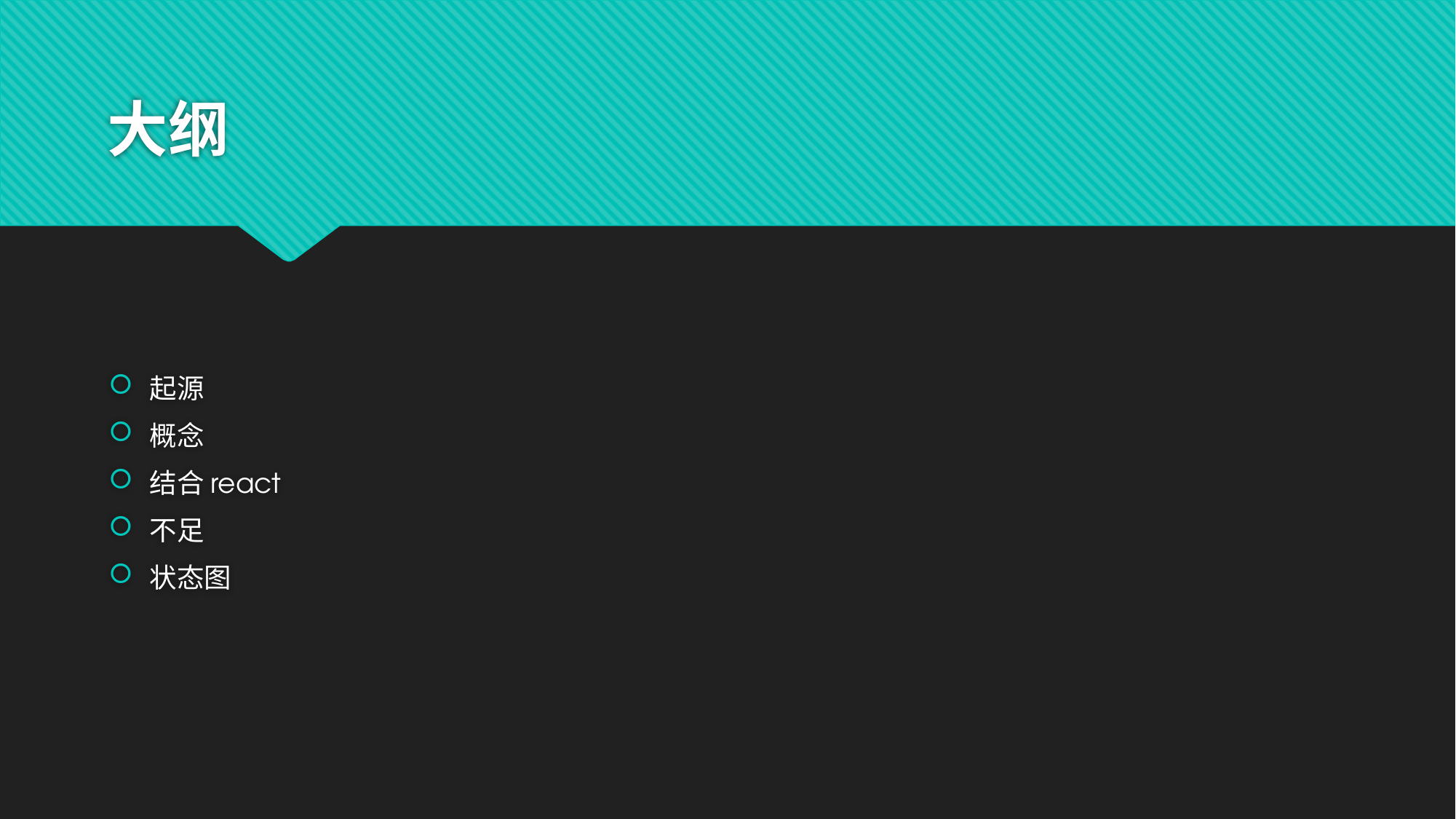

# 大纲
起源
概念
结合react
不足
状态图